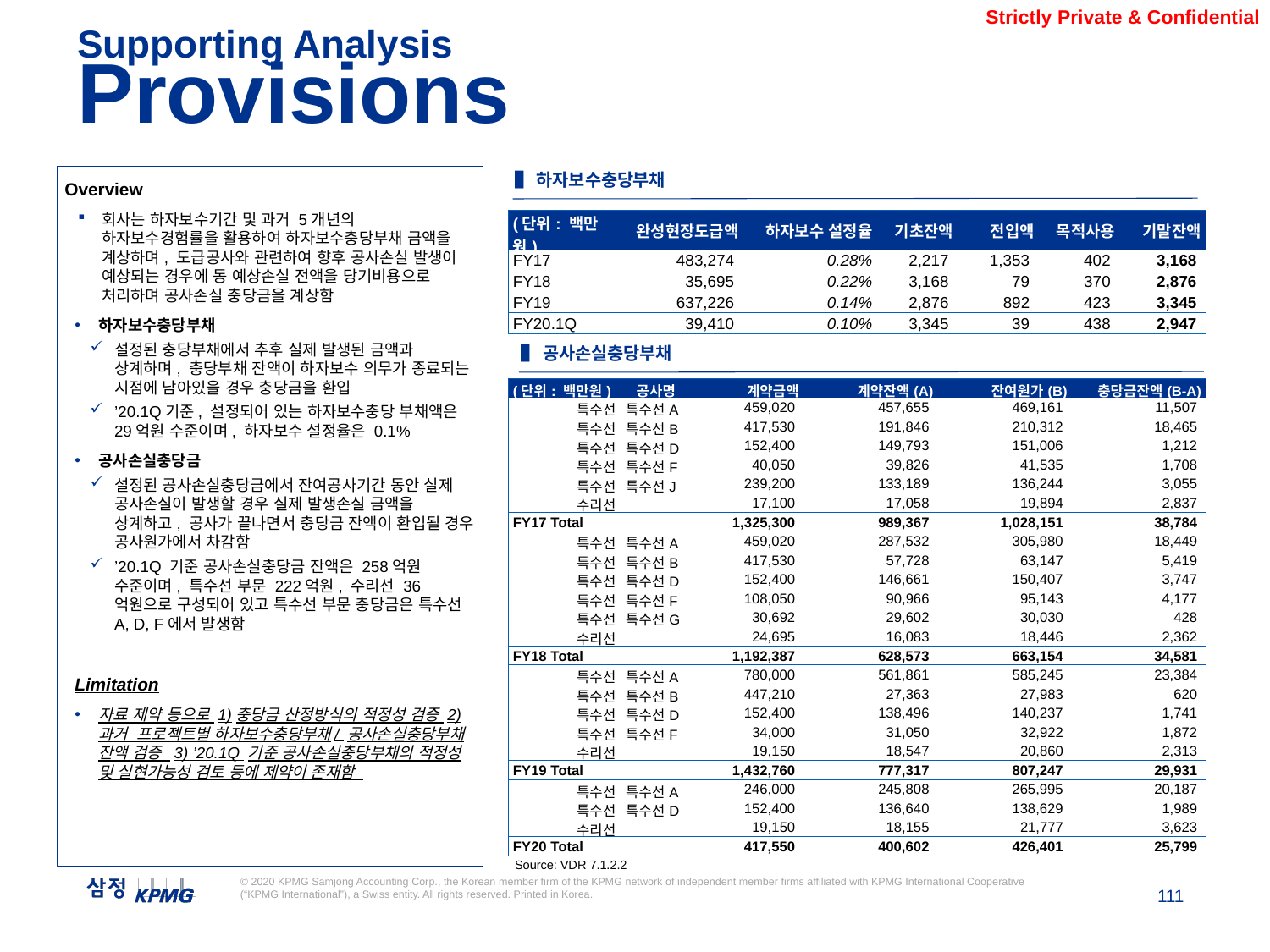

Supporting Analysis
Provisions
▌하자보수충당부채
Overview
회사는 하자보수기간 및 과거 5개년의 하자보수경험률을 활용하여 하자보수충당부채 금액을 계상하며, 도급공사와 관련하여 향후 공사손실 발생이 예상되는 경우에 동 예상손실 전액을 당기비용으로 처리하며 공사손실 충당금을 계상함
하자보수충당부채
설정된 충당부채에서 추후 실제 발생된 금액과 상계하며, 충당부채 잔액이 하자보수 의무가 종료되는 시점에 남아있을 경우 충당금을 환입
’20.1Q기준, 설정되어 있는 하자보수충당 부채액은 29억원 수준이며, 하자보수 설정율은 0.1%
공사손실충당금
설정된 공사손실충당금에서 잔여공사기간 동안 실제 공사손실이 발생할 경우 실제 발생손실 금액을 상계하고, 공사가 끝나면서 충당금 잔액이 환입될 경우 공사원가에서 차감함
’20.1Q 기준 공사손실충당금 잔액은 258억원 수준이며, 특수선 부문 222억원, 수리선 36억원으로 구성되어 있고 특수선 부문 충당금은 특수선 A, D, F에서 발생함

Limitation
자료 제약 등으로 1)충당금 산정방식의 적정성 검증 2)과거  프로젝트별 하자보수충당부채/ 공사손실충당부채 잔액 검증  3) ’20.1Q 기준 공사손실충당부채의 적정성 및 실현가능성 검토 등에 제약이 존재함

| (단위: 백만원) | 완성현장도급액 | 하자보수 설정율 | 기초잔액 | 전입액 | 목적사용 | 기말잔액 |
| --- | --- | --- | --- | --- | --- | --- |
| FY17 | 483,274 | 0.28% | 2,217 | 1,353 | 402 | 3,168 |
| FY18 | 35,695 | 0.22% | 3,168 | 79 | 370 | 2,876 |
| FY19 | 637,226 | 0.14% | 2,876 | 892 | 423 | 3,345 |
| FY20.1Q | 39,410 | 0.10% | 3,345 | 39 | 438 | 2,947 |
Source: VDR 7.1.2.2
▌공사손실충당부채

| (단위: 백만원) | 공사명 | 계약금액 | 계약잔액(A) | 잔여원가(B) | 충당금잔액(B-A) |
| --- | --- | --- | --- | --- | --- |
| 특수선 | 특수선A | 459,020 | 457,655 | 469,161 | 11,507 |
| 특수선 | 특수선B | 417,530 | 191,846 | 210,312 | 18,465 |
| 특수선 | 특수선D | 152,400 | 149,793 | 151,006 | 1,212 |
| 특수선 | 특수선F | 40,050 | 39,826 | 41,535 | 1,708 |
| 특수선 | 특수선J | 239,200 | 133,189 | 136,244 | 3,055 |
| 수리선 |  | 17,100 | 17,058 | 19,894 | 2,837 |
| FY17 Total |  | 1,325,300 | 989,367 | 1,028,151 | 38,784 |
| 특수선 | 특수선A | 459,020 | 287,532 | 305,980 | 18,449 |
| 특수선 | 특수선B | 417,530 | 57,728 | 63,147 | 5,419 |
| 특수선 | 특수선D | 152,400 | 146,661 | 150,407 | 3,747 |
| 특수선 | 특수선F | 108,050 | 90,966 | 95,143 | 4,177 |
| 특수선 | 특수선G | 30,692 | 29,602 | 30,030 | 428 |
| 수리선 |  | 24,695 | 16,083 | 18,446 | 2,362 |
| FY18 Total |  | 1,192,387 | 628,573 | 663,154 | 34,581 |
| 특수선 | 특수선A | 780,000 | 561,861 | 585,245 | 23,384 |
| 특수선 | 특수선B | 447,210 | 27,363 | 27,983 | 620 |
| 특수선 | 특수선D | 152,400 | 138,496 | 140,237 | 1,741 |
| 특수선 | 특수선F | 34,000 | 31,050 | 32,922 | 1,872 |
| 수리선 |  | 19,150 | 18,547 | 20,860 | 2,313 |
| FY19 Total |  | 1,432,760 | 777,317 | 807,247 | 29,931 |
| 특수선 | 특수선A | 246,000 | 245,808 | 265,995 | 20,187 |
| 특수선 | 특수선D | 152,400 | 136,640 | 138,629 | 1,989 |
| 수리선 |  | 19,150 | 18,155 | 21,777 | 3,623 |
| FY20 Total |  | 417,550 | 400,602 | 426,401 | 25,799 |
Source: VDR 7.1.2.2